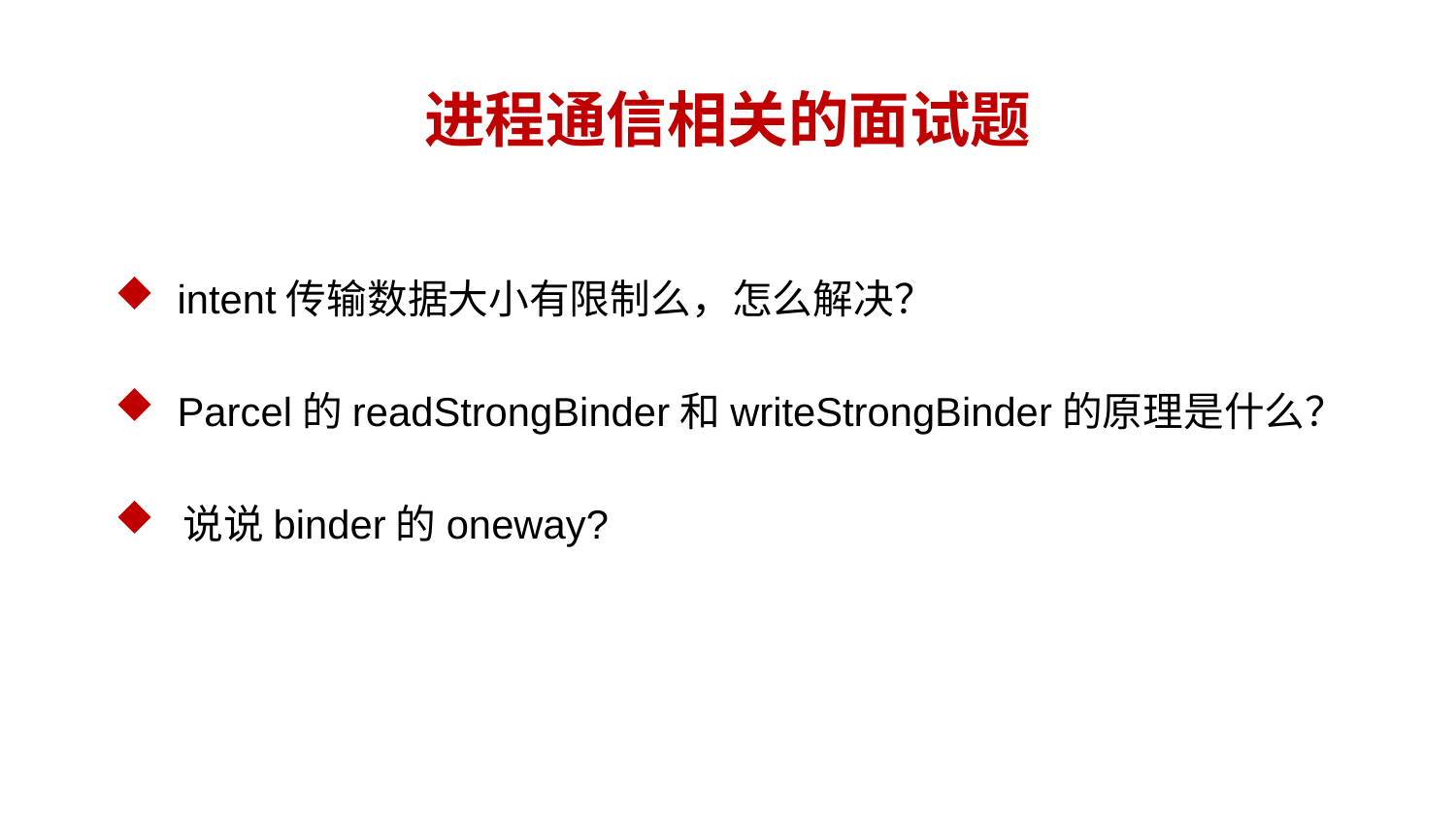

# 进程通信相关的面试题
  intent传输数据大小有限制么，怎么解决？
  Parcel的readStrongBinder和writeStrongBinder的原理是什么？
  说说binder的oneway?